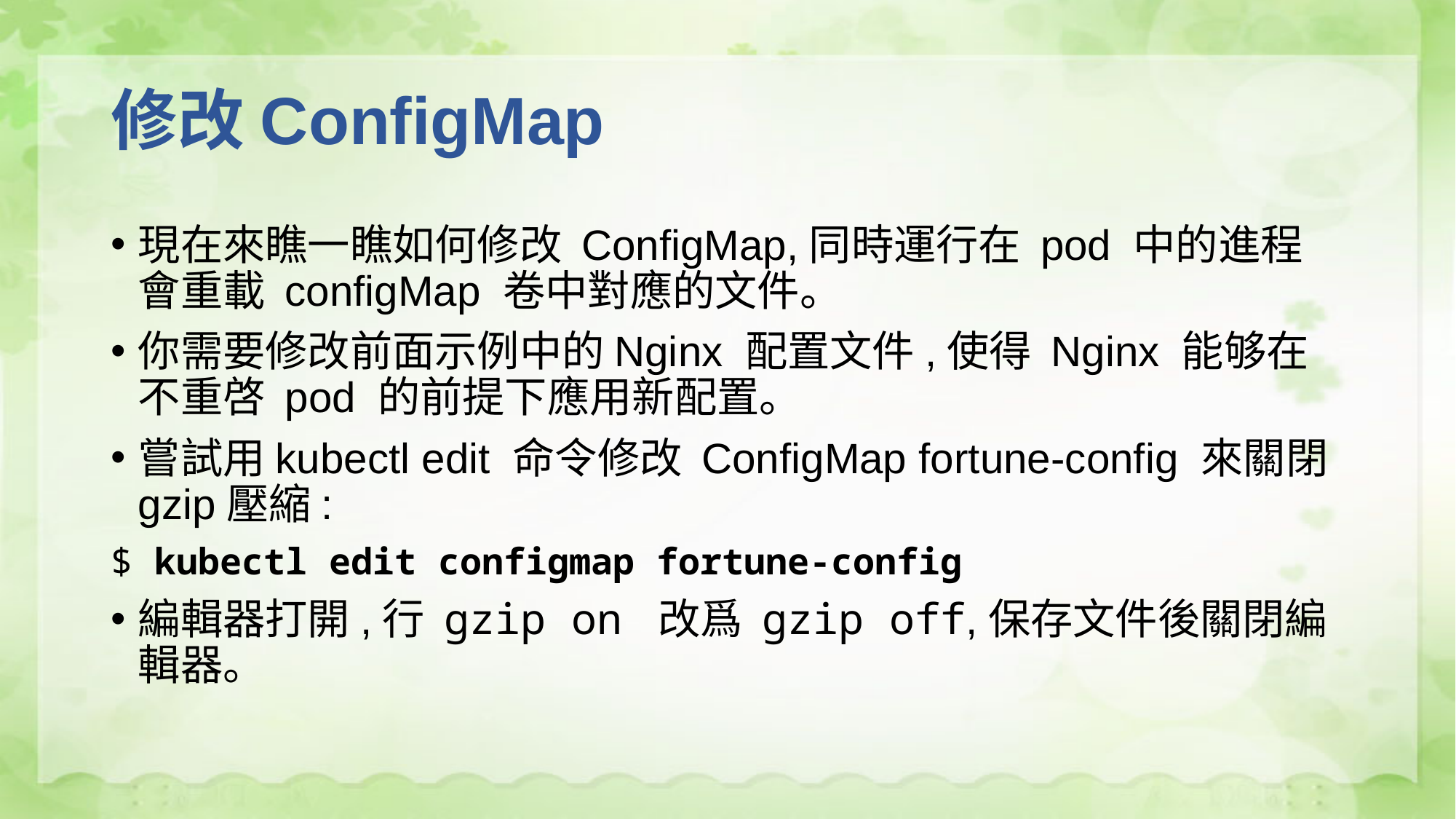

# 修改ConfigMap
現在來瞧一瞧如何修改 ConfigMap,同時運行在 pod 中的進程會重載 configMap 卷中對應的文件。
你需要修改前面示例中的Nginx 配置文件,使得 Nginx 能够在不重啓 pod 的前提下應用新配置。
嘗試用kubectl edit 命令修改 ConfigMap fortune-config 來關閉 gzip壓縮:
$ kubectl edit configmap fortune-config
編輯器打開,行 gzip on 改爲 gzip off,保存文件後關閉編輯器。